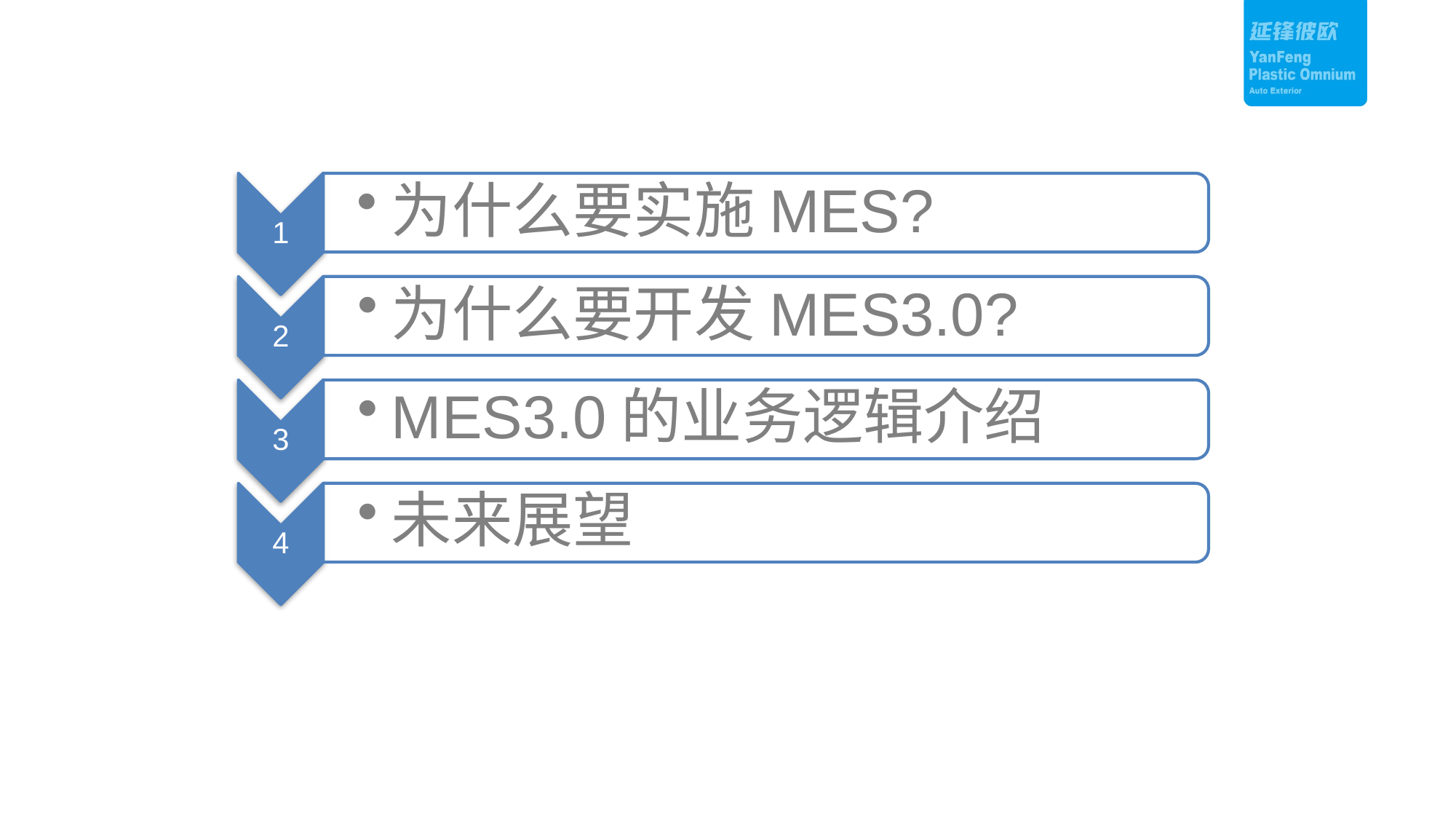

1
为什么要实施MES?
2
为什么要开发MES3.0?
3
MES3.0的业务逻辑介绍
4
未来展望